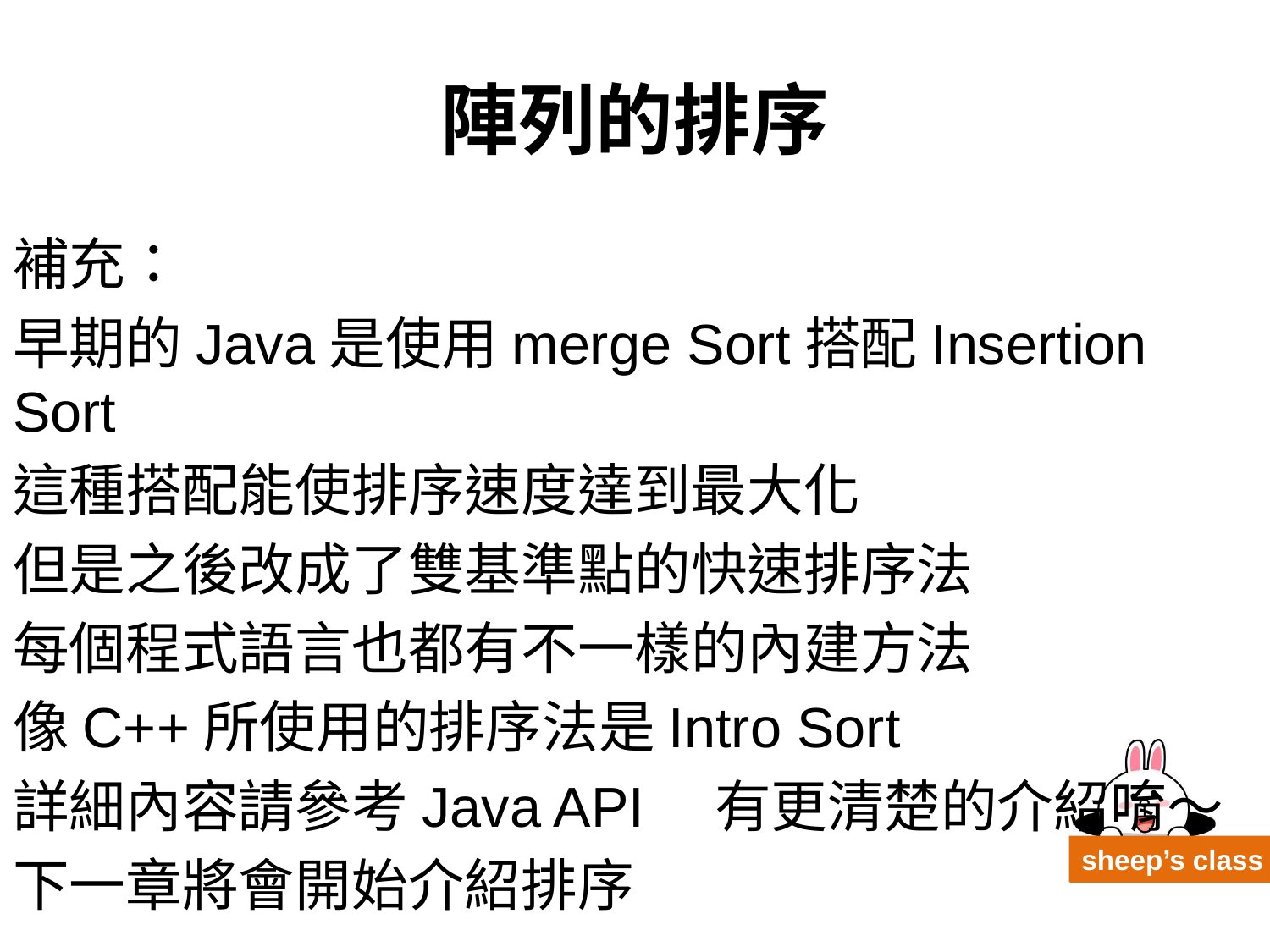

# 陣列的排序
補充：
早期的Java是使用merge Sort搭配Insertion Sort
這種搭配能使排序速度達到最大化
但是之後改成了雙基準點的快速排序法
每個程式語言也都有不一樣的內建方法
像C++所使用的排序法是Intro Sort
詳細內容請參考Java API　有更清楚的介紹唷～
下一章將會開始介紹排序